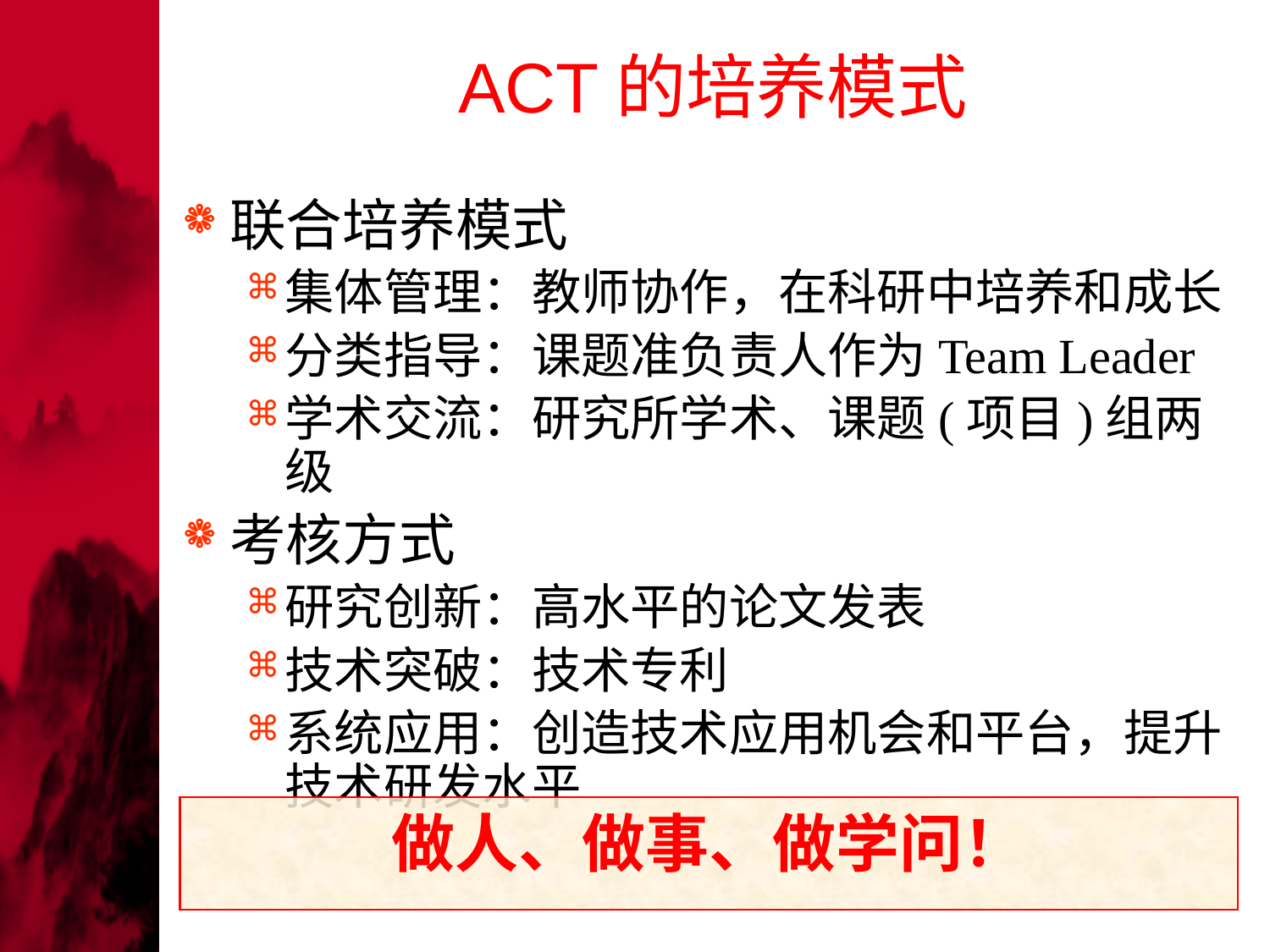

# ACT的培养模式
联合培养模式
集体管理：教师协作，在科研中培养和成长
分类指导：课题准负责人作为Team Leader
学术交流：研究所学术、课题(项目)组两级
考核方式
研究创新：高水平的论文发表
技术突破：技术专利
系统应用：创造技术应用机会和平台，提升技术研发水平

做人、做事、做学问！